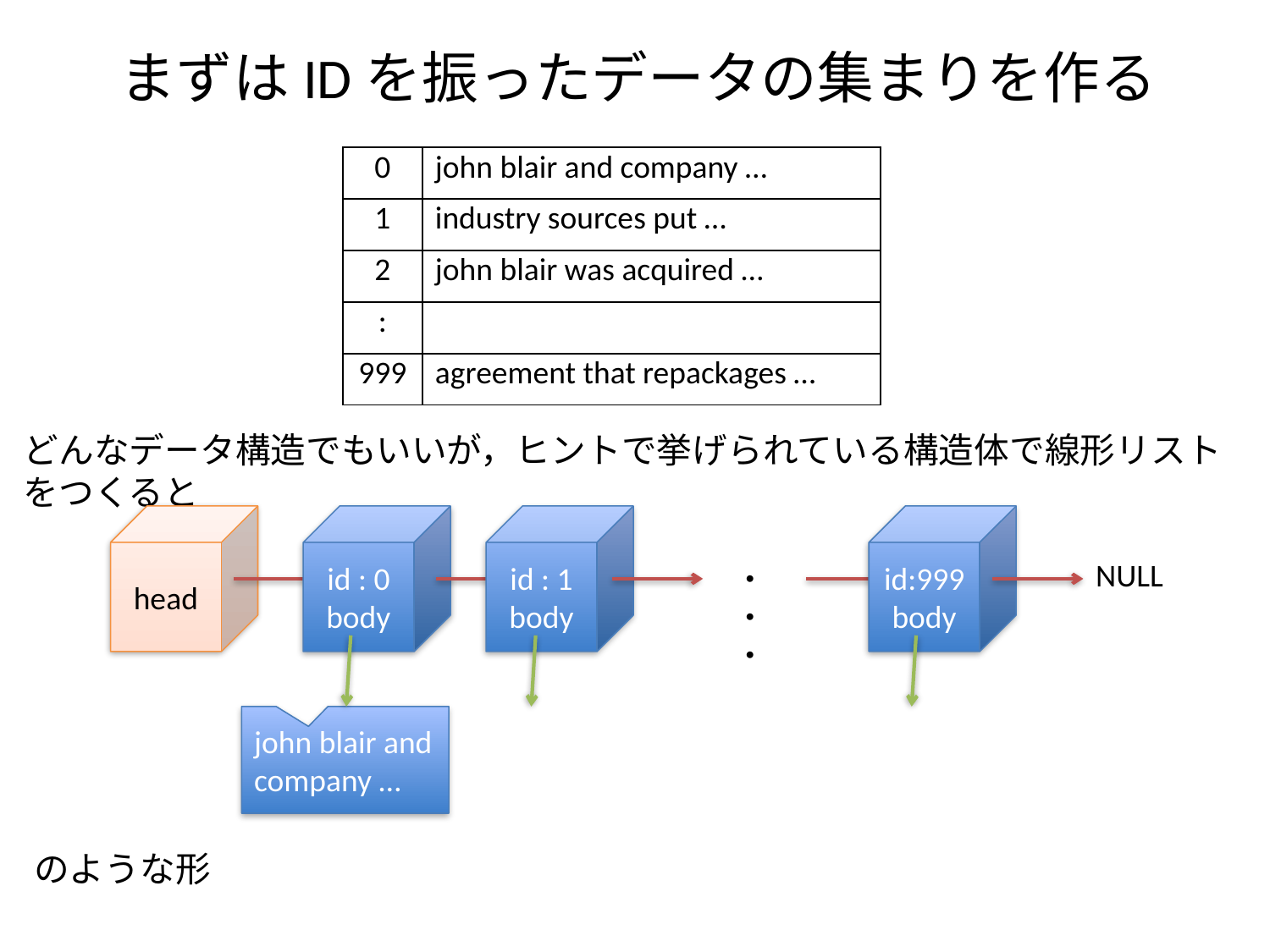

# まずはIDを振ったデータの集まりを作る
| 0 | john blair and company … |
| --- | --- |
| 1 | industry sources put … |
| 2 | john blair was acquired … |
| : |  |
| 999 | agreement that repackages … |
どんなデータ構造でもいいが，ヒントで挙げられている構造体で線形リストをつくると
id:999
body
head
id : 0
body
id : 1
body
NULL
・・・
john blair and company …
のような形